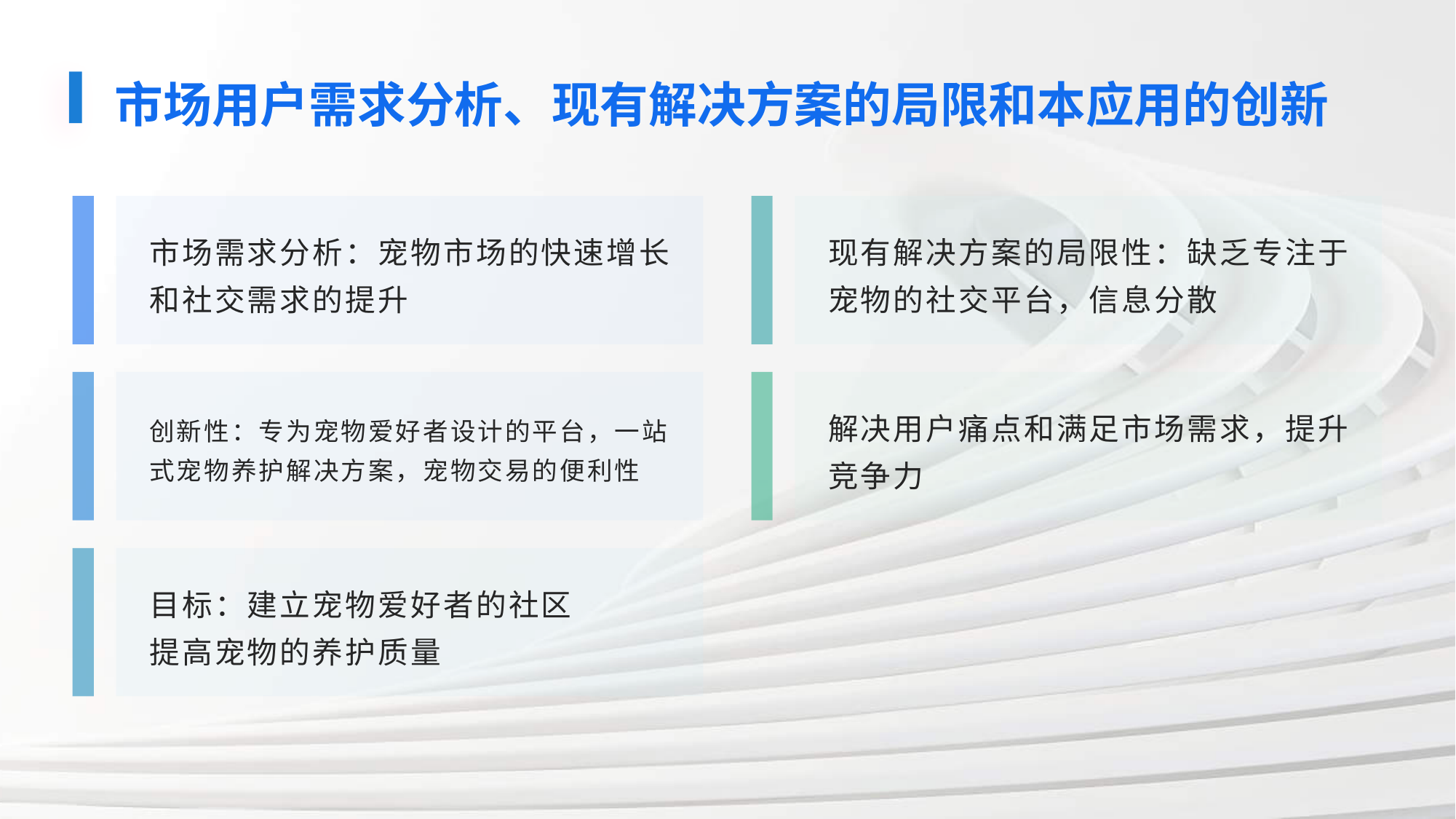

市场用户需求分析、现有解决方案的局限和本应用的创新

市场需求分析：宠物市场的快速增长和社交需求的提升
现有解决方案的局限性：缺乏专注于宠物的社交平台，信息分散

创新性：专为宠物爱好者设计的平台，一站式宠物养护解决方案，宠物交易的便利性
解决用户痛点和满足市场需求，提升竞争力

目标：建立宠物爱好者的社区
提高宠物的养护质量